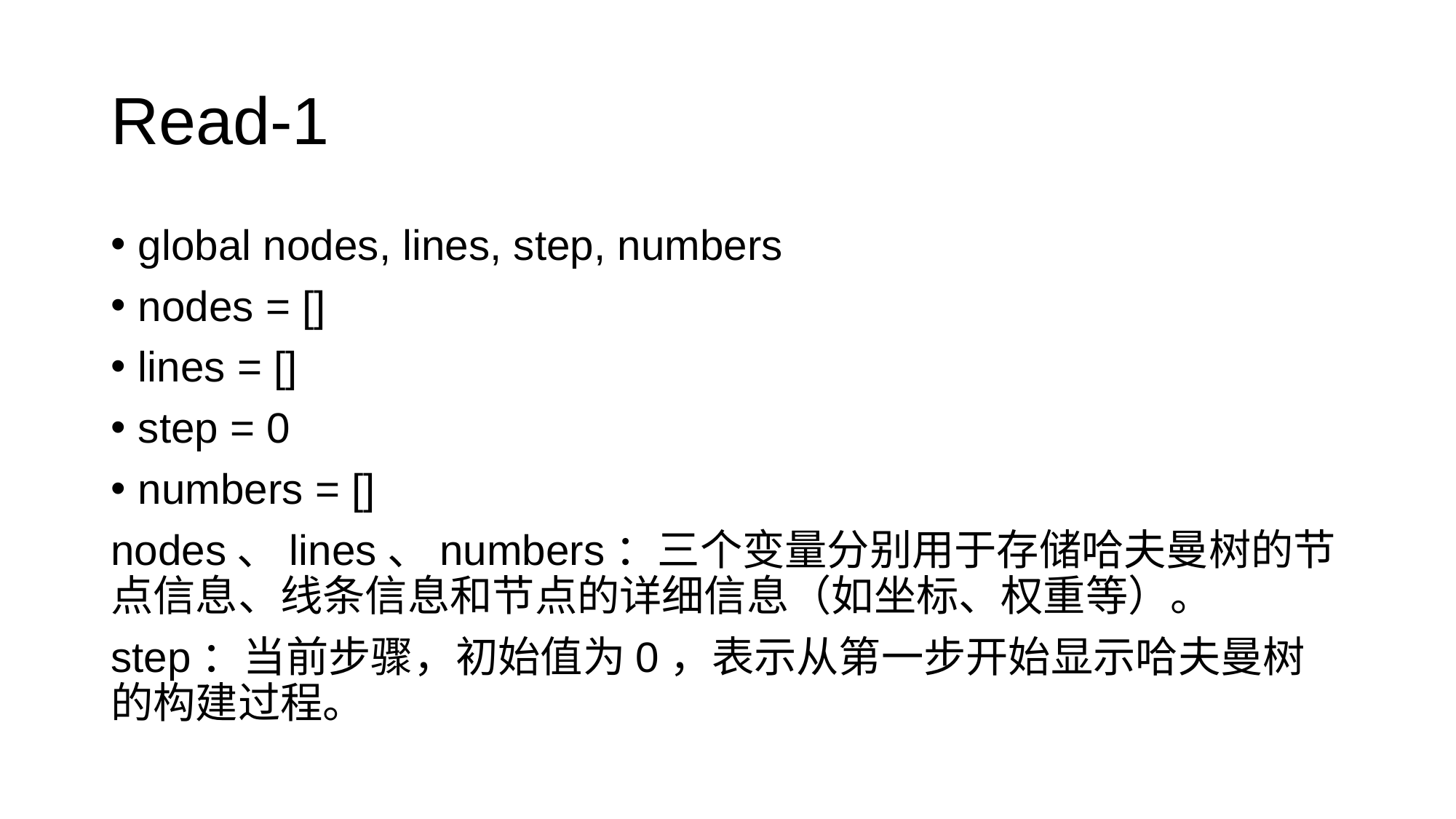

# Read-1
global nodes, lines, step, numbers
nodes = []
lines = []
step = 0
numbers = []
nodes、lines、numbers：三个变量分别用于存储哈夫曼树的节点信息、线条信息和节点的详细信息（如坐标、权重等）。
step：当前步骤，初始值为0，表示从第一步开始显示哈夫曼树的构建过程。